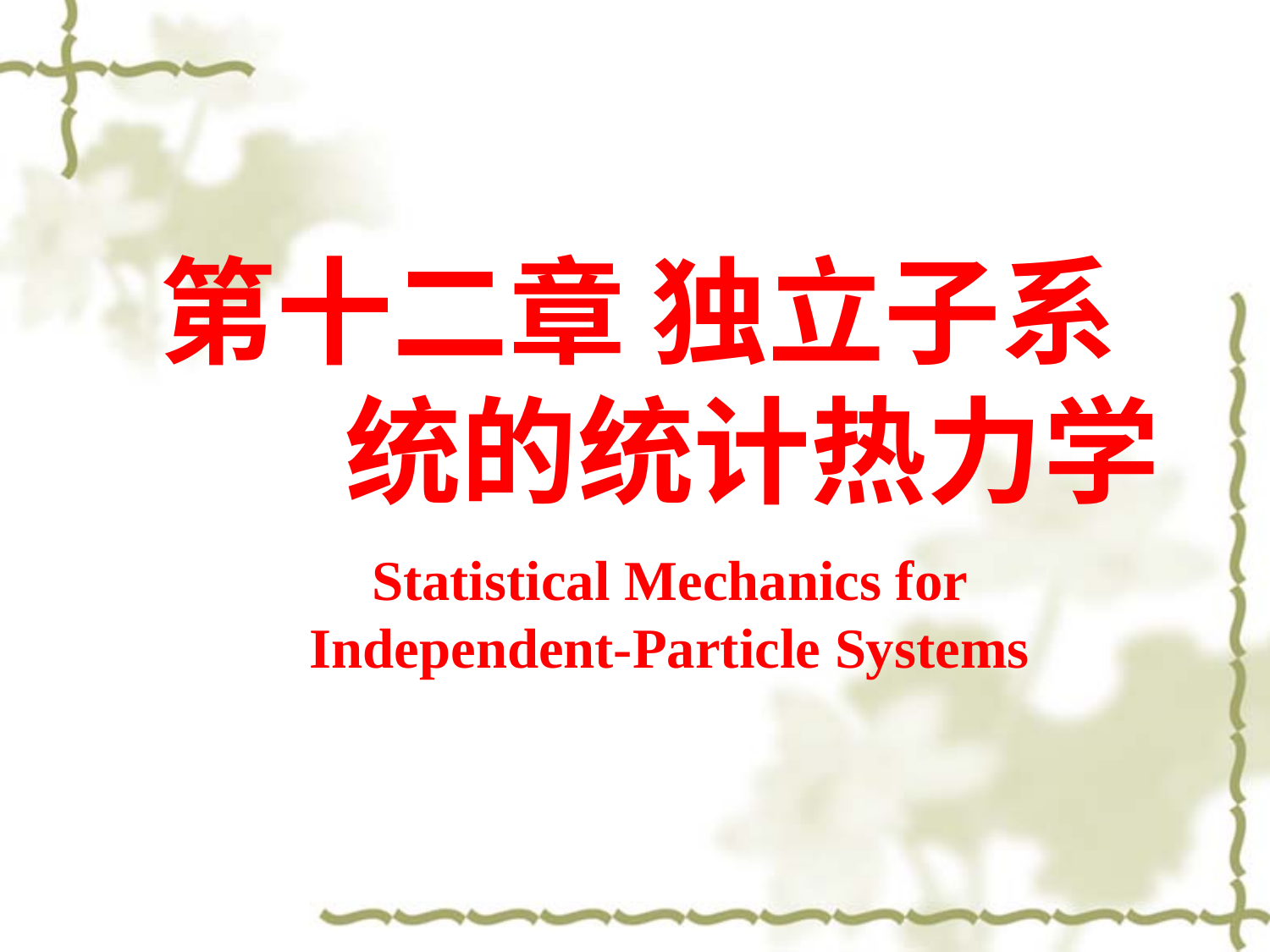

第十二章 独立子系统的统计热力学
Statistical Mechanics for Independent-Particle Systems